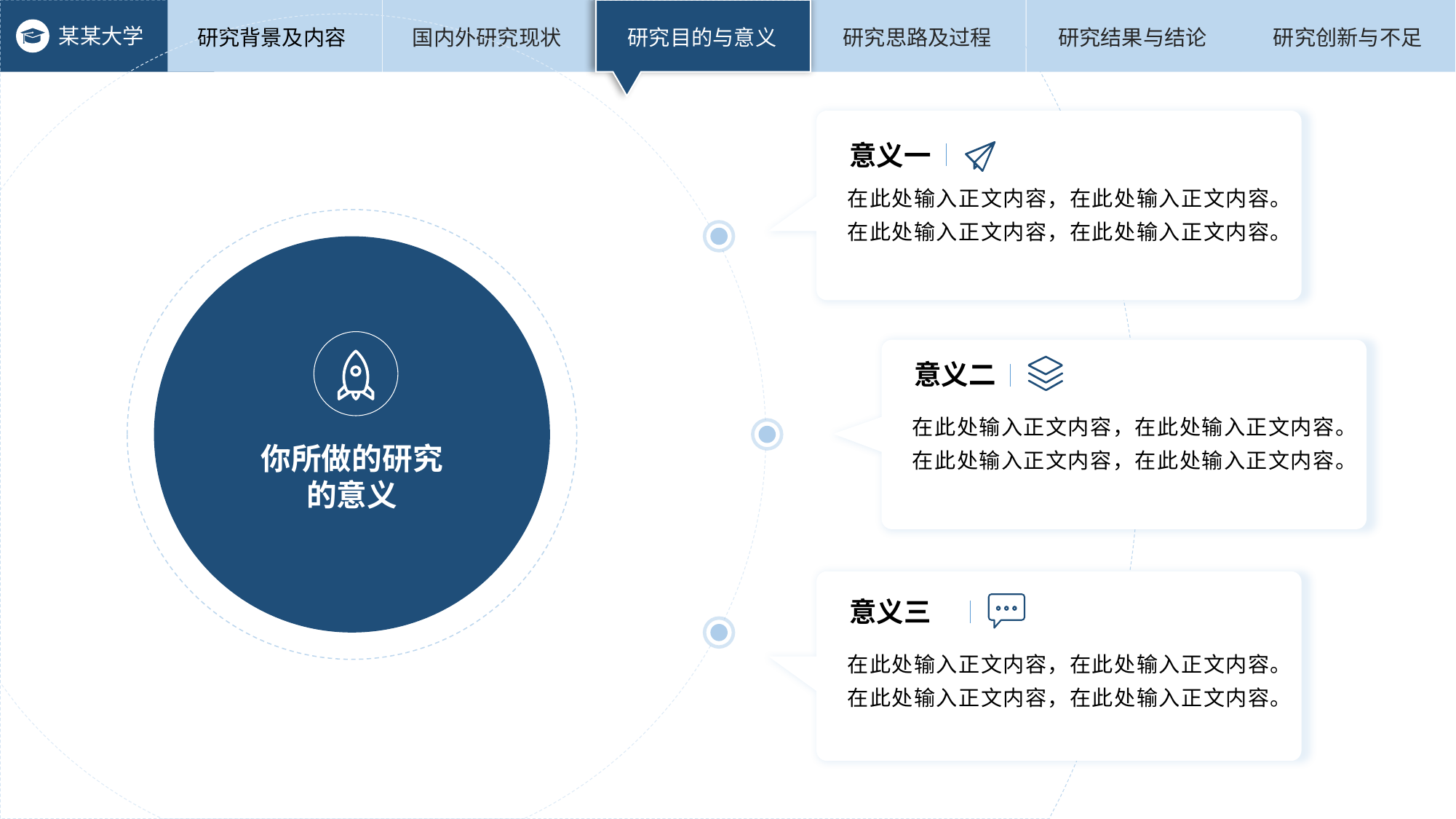

意义一

在此处输入正文内容，在此处输入正文内容。在此处输入正文内容，在此处输入正文内容。

意义二

在此处输入正文内容，在此处输入正文内容。在此处输入正文内容，在此处输入正文内容。

意义三

在此处输入正文内容，在此处输入正文内容。在此处输入正文内容，在此处输入正文内容。

你所做的研究
的意义